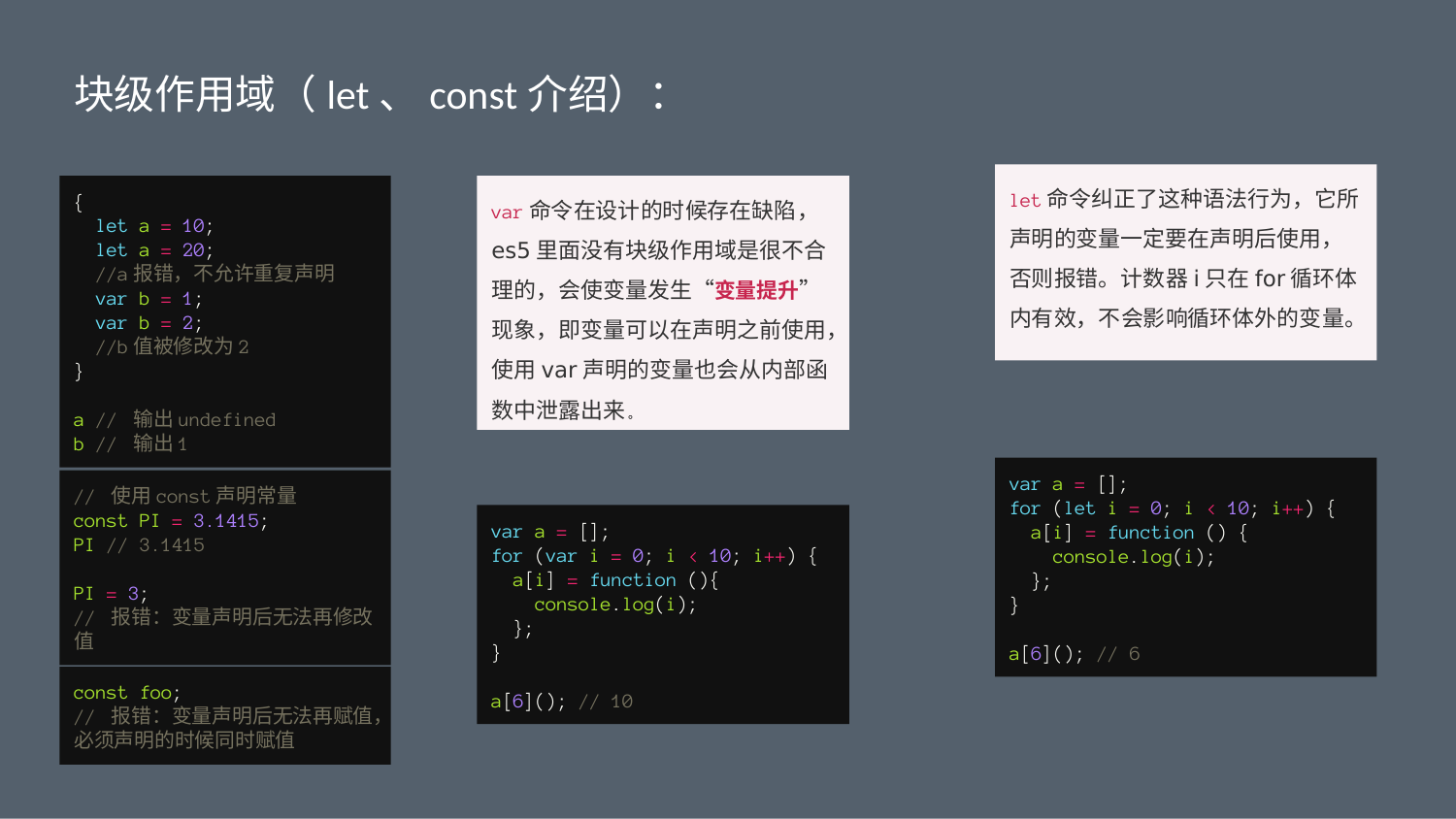

块级作用域（let、const介绍）：
{
  let a = 10;
  let a = 20;
  //a报错，不允许重复声明
  var b = 1;
  var b = 2;
  //b值被修改为2
}

a // 输出undefined
b // 输出1
var命令在设计的时候存在缺陷，es5里面没有块级作用域是很不合理的，会使变量发生“变量提升”现象，即变量可以在声明之前使用，使用var声明的变量也会从内部函数中泄露出来 。
let命令纠正了这种语法行为，它所声明的变量一定要在声明后使用，否则报错。计数器i只在for循环体内有效，不会影响循环体外的变量。

var a = [];
for (let i = 0; i < 10; i++) {
  a[i] = function () {
    console.log(i);
  };
}

a[6](); // 6
// 使用const声明常量
const PI = 3.1415;
PI // 3.1415

PI = 3;
// 报错：变量声明后无法再修改值
var a = [];
for (var i = 0; i < 10; i++) {
  a[i] = function (){
    console.log(i);
  };
}

a[6](); // 10
const foo;
// 报错：变量声明后无法再赋值，必须声明的时候同时赋值